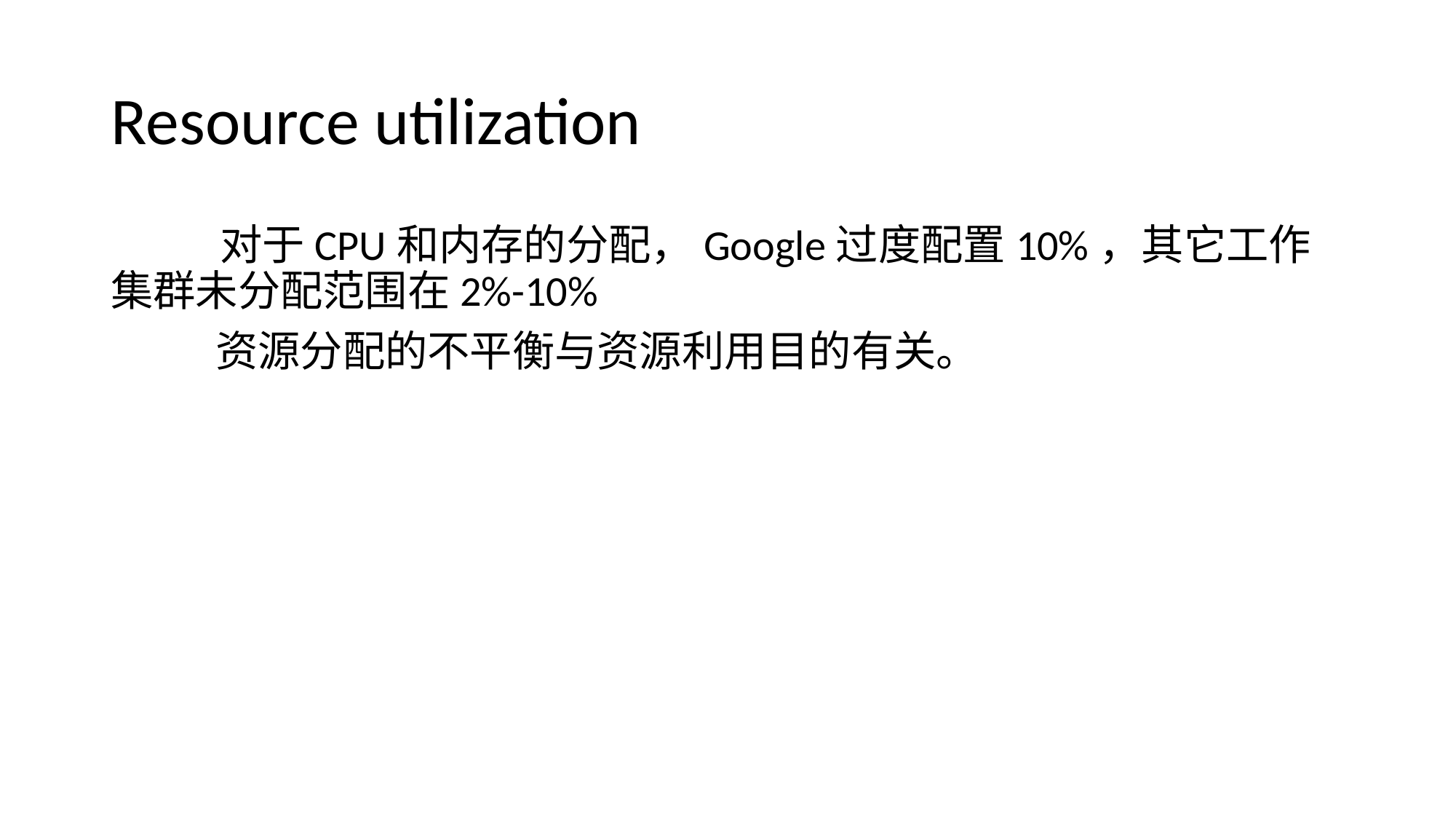

# Resource utilization
	对于CPU和内存的分配，Google过度配置10%，其它工作集群未分配范围在2%-10%
          资源分配的不平衡与资源利用目的有关。